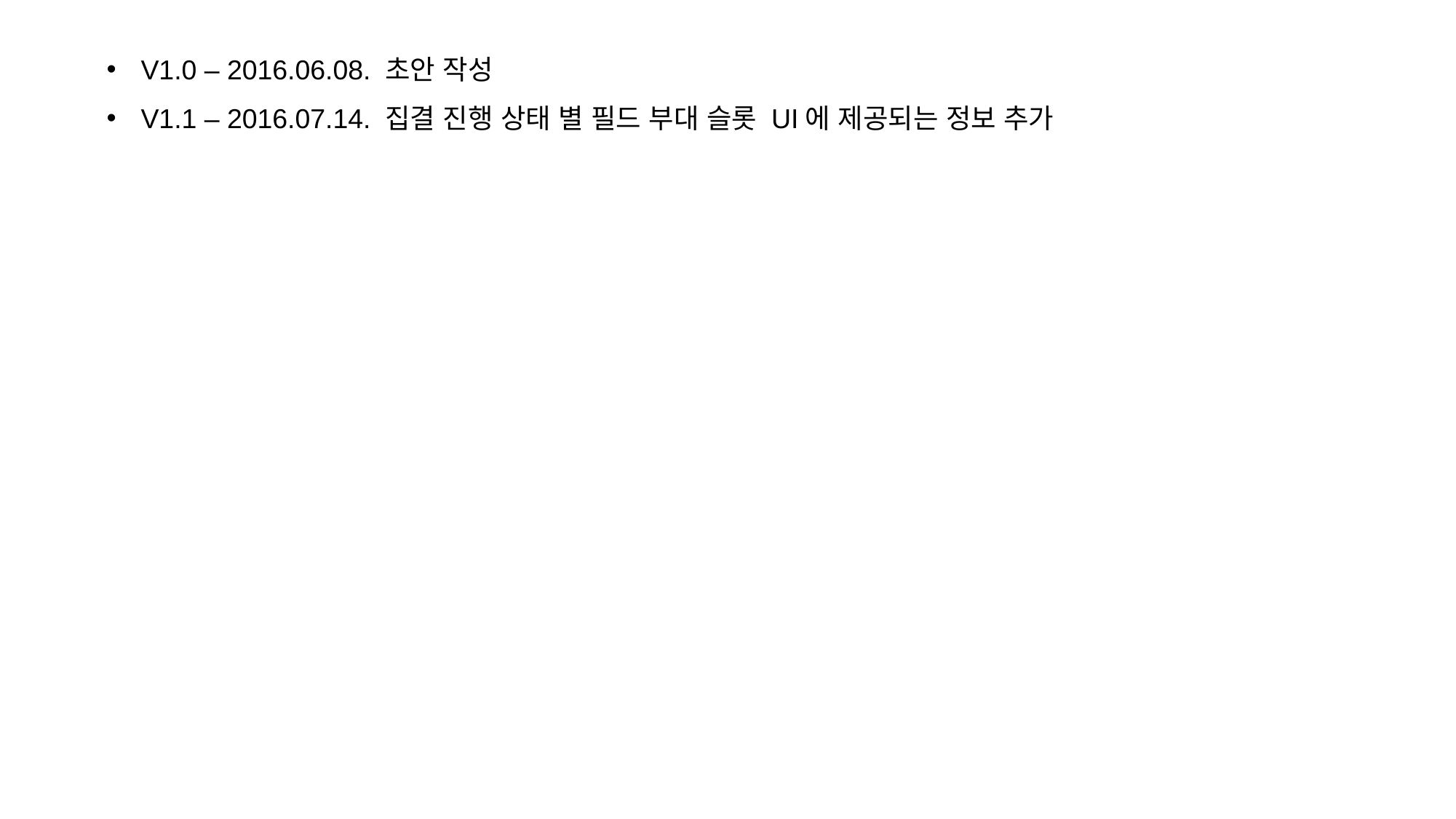

V1.0 – 2016.06.08. 초안 작성
V1.1 – 2016.07.14. 집결 진행 상태 별 필드 부대 슬롯 UI에 제공되는 정보 추가